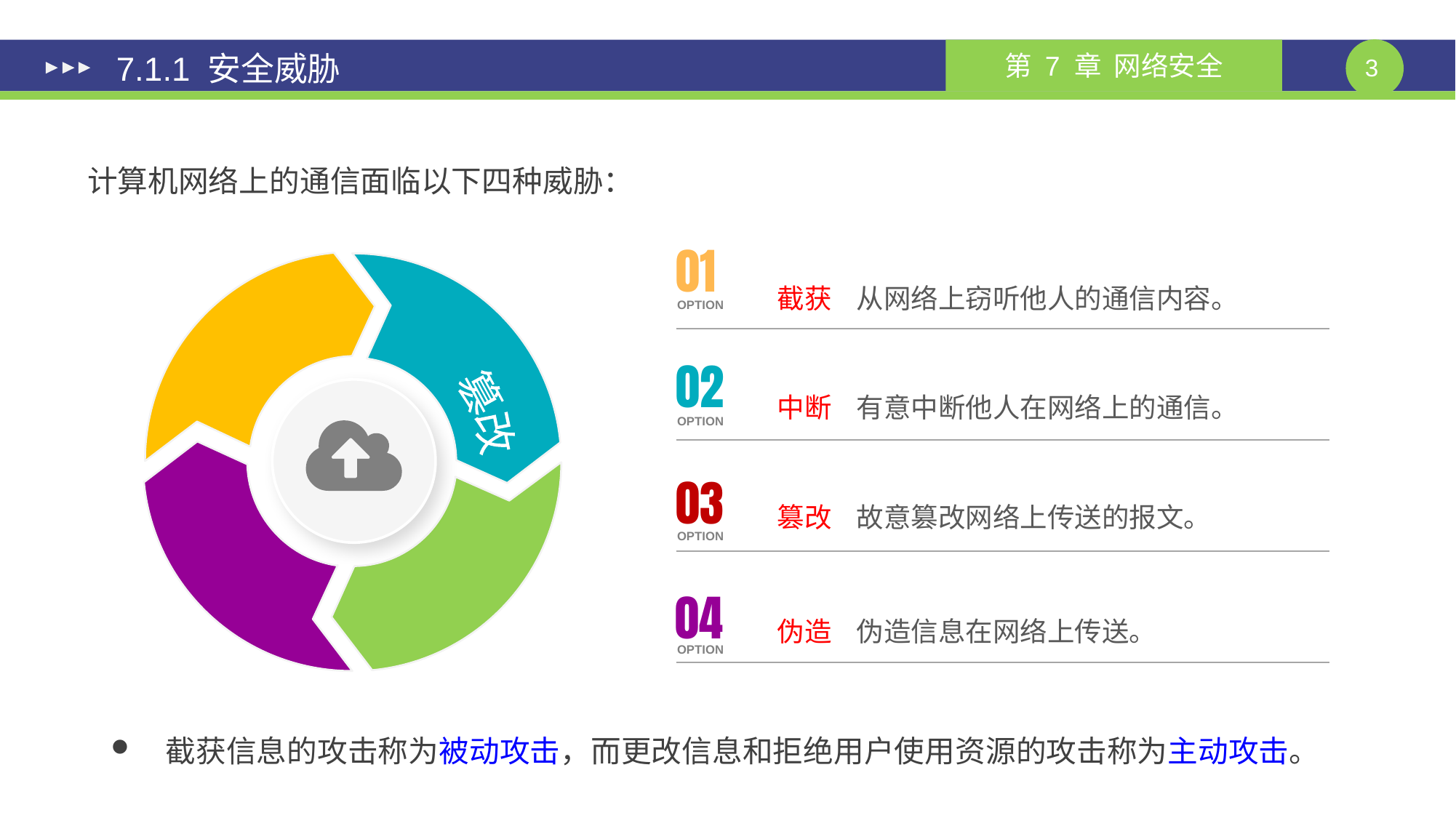

# 7.1.1 安全威胁
计算机网络上的通信面临以下四种威胁：

01
OPTION
截获    从网络上窃听他人的通信内容。

截获
中断
伪造
篡改

02
OPTION
中断    有意中断他人在网络上的通信。
03
OPTION
篡改    故意篡改网络上传送的报文。
04
OPTION
伪造    伪造信息在网络上传送。
截获信息的攻击称为被动攻击，而更改信息和拒绝用户使用资源的攻击称为主动攻击。
课件制作人：谢钧  谢希仁